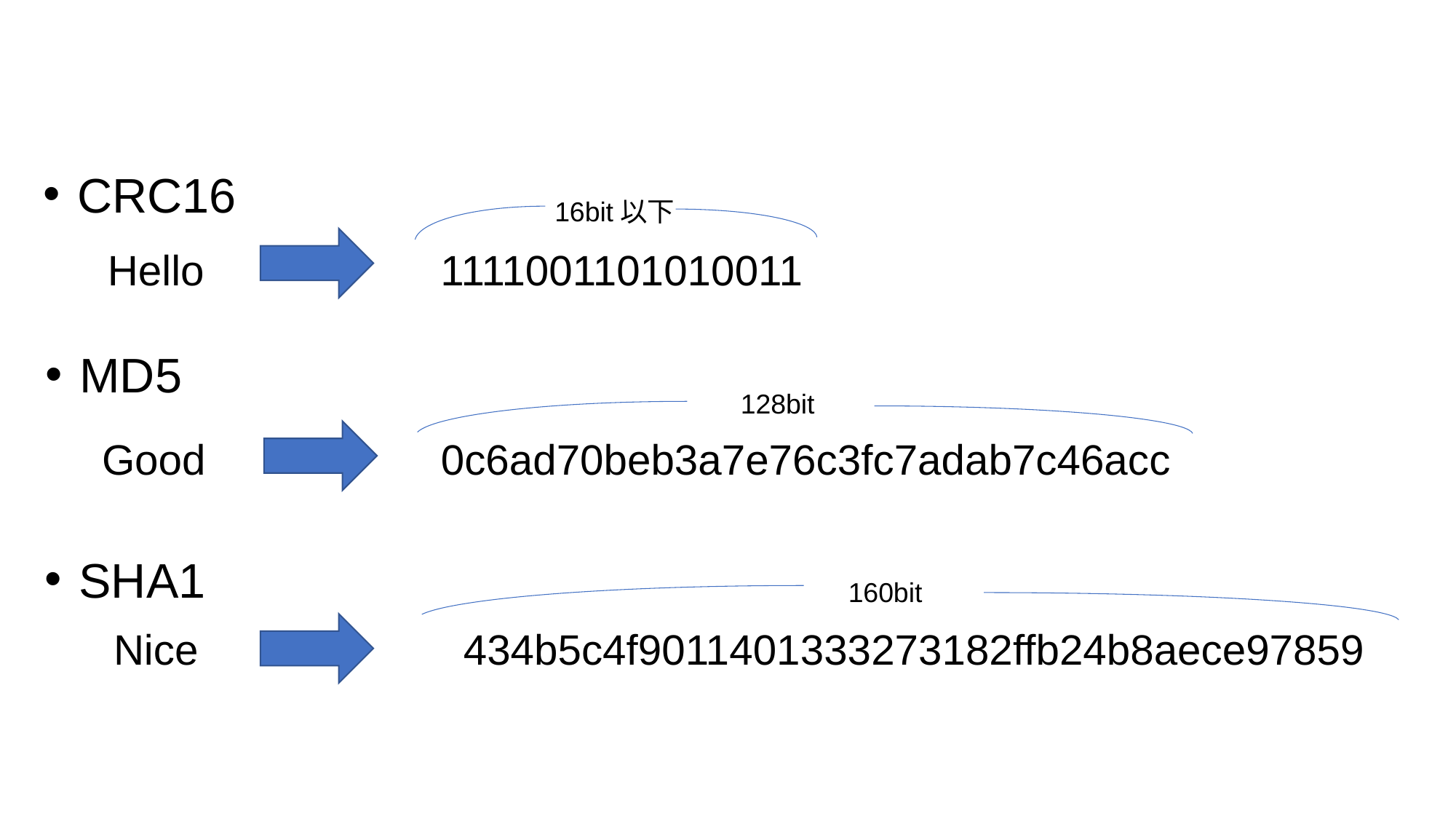

CRC16
16bit以下

Hello
1111001101010011
Good
0c6ad70beb3a7e76c3fc7adab7c46acc

Nice
434b5c4f9011401333273182ffb24b8aece97859
MD5
128bit

SHA1
160bit